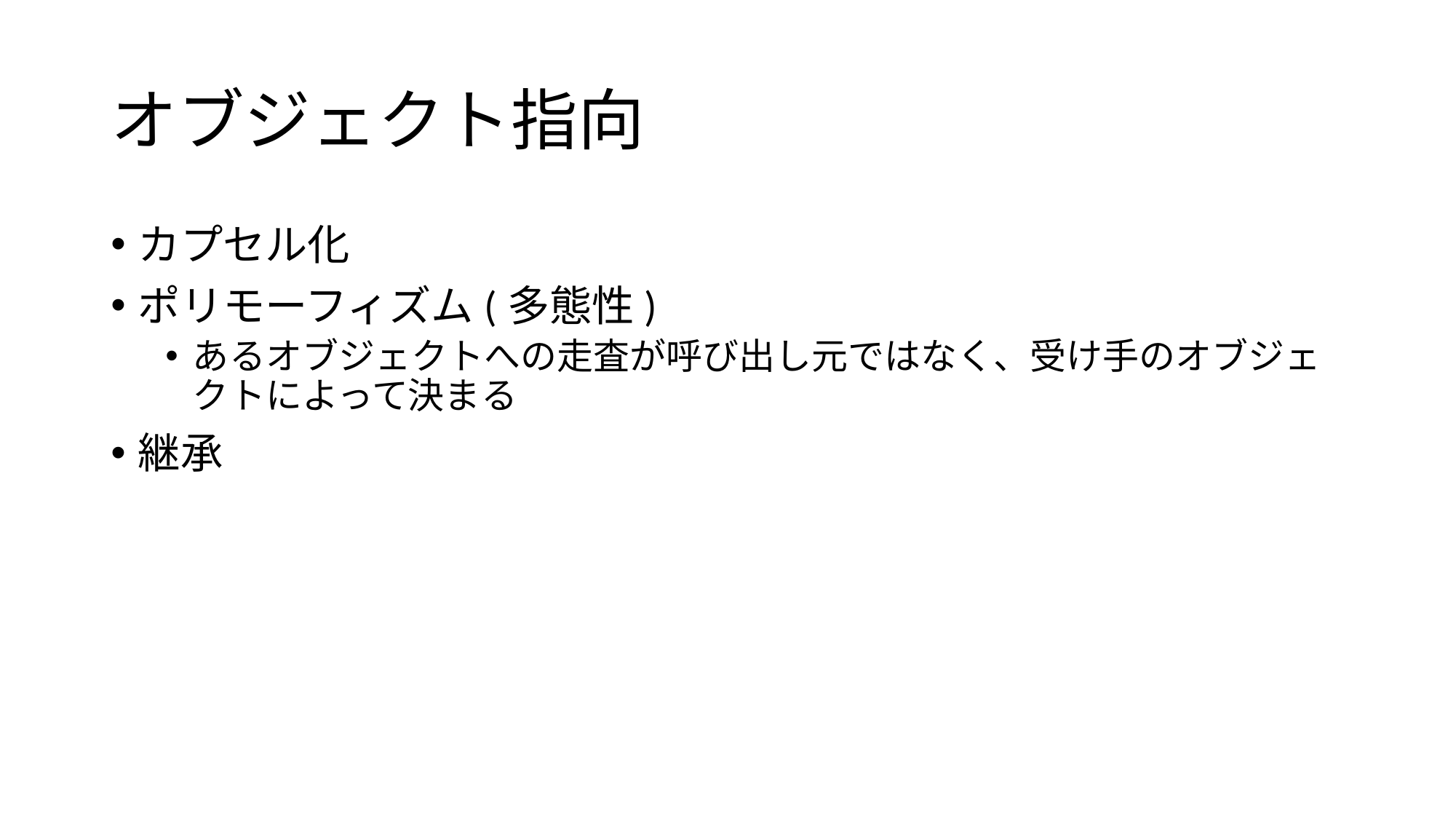

# オブジェクト指向
カプセル化
ポリモーフィズム(多態性)
あるオブジェクトへの走査が呼び出し元ではなく、受け手のオブジェクトによって決まる
継承